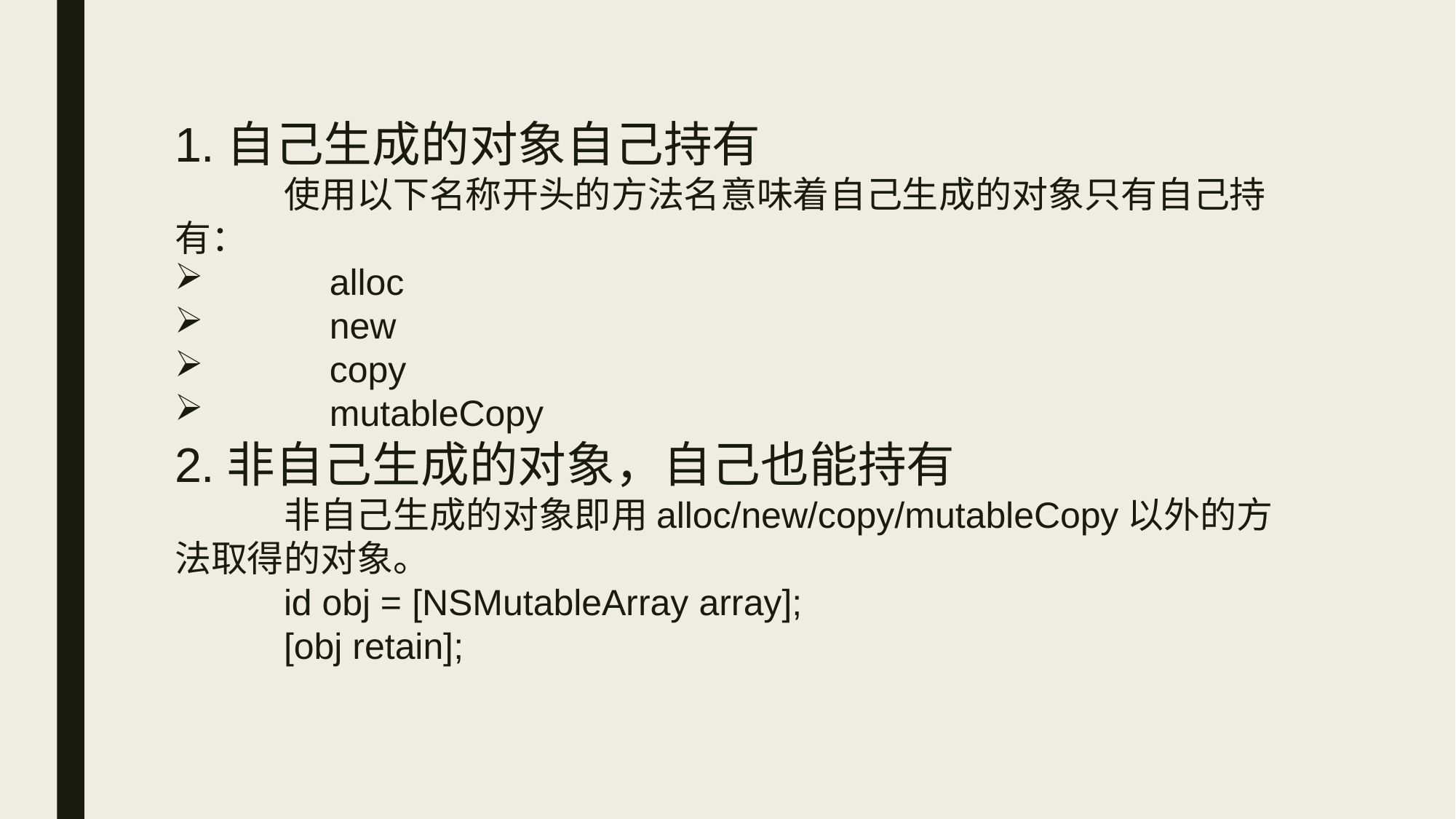

1.自己生成的对象自己持有
	使用以下名称开头的方法名意味着自己生成的对象只有自己持有：
	alloc
	new
	copy
	mutableCopy
2.非自己生成的对象，自己也能持有
	非自己生成的对象即用alloc/new/copy/mutableCopy以外的方法取得的对象。
	id obj = [NSMutableArray array];
	[obj retain];